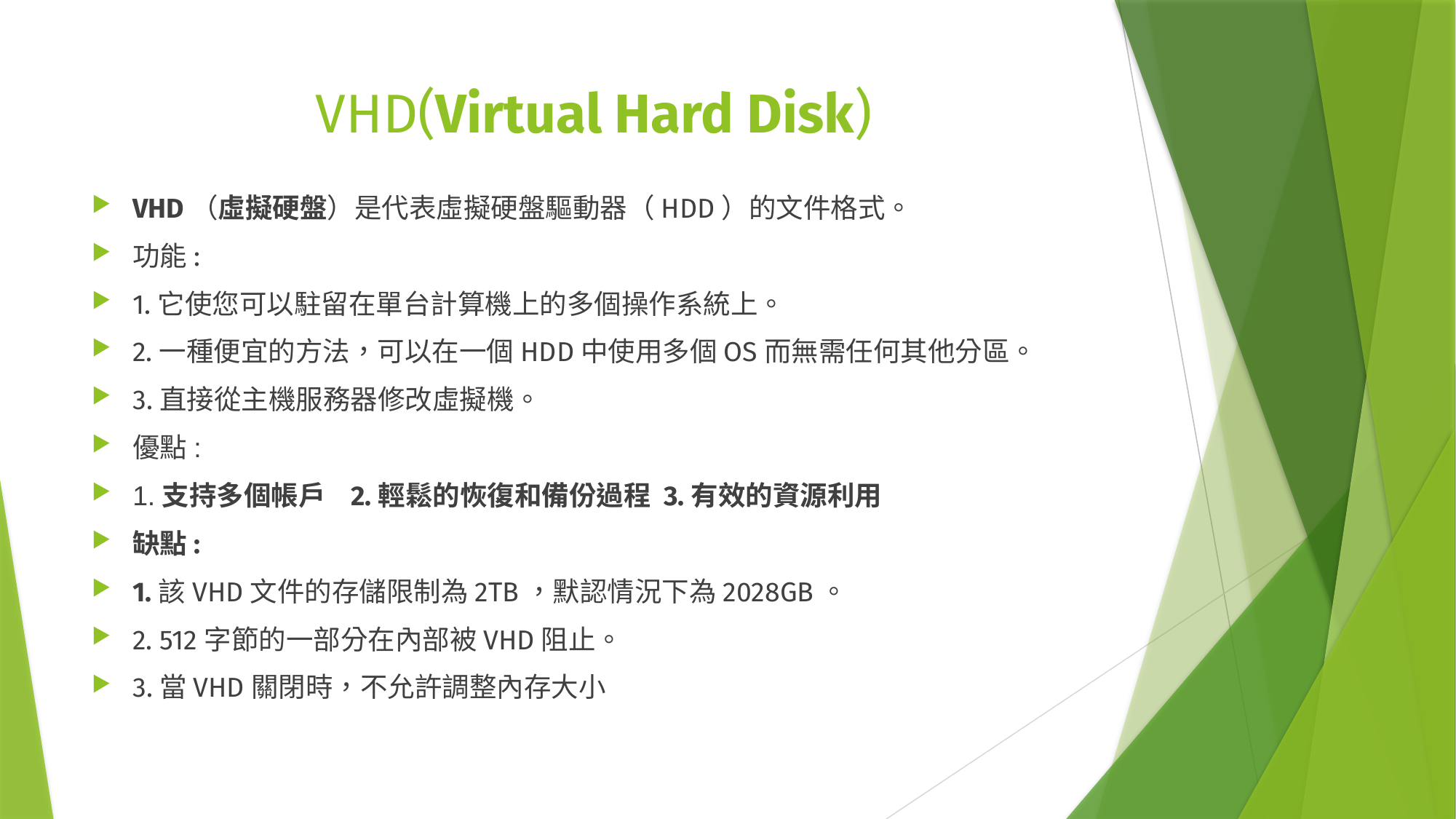

# VHD(Virtual Hard Disk)
VHD（虛擬硬盤）是代表虛擬硬盤驅動器（HDD）的文件格式。
功能:
1.它使您可以駐留在單台計算機上的多個操作系統上。
2.一種便宜的方法，可以在一個HDD中使用多個OS而無需任何其他分區。
3.直接從主機服務器修改虛擬機。
優點:
1.支持多個帳戶   2.輕鬆的恢復和備份過程 3.有效的資源利用
缺點:
1.該VHD文件的存儲限制為2TB，默認情況下為2028GB。
2. 512字節的一部分在內部被VHD阻止。
3.當VHD關閉時，不允許調整內存大小